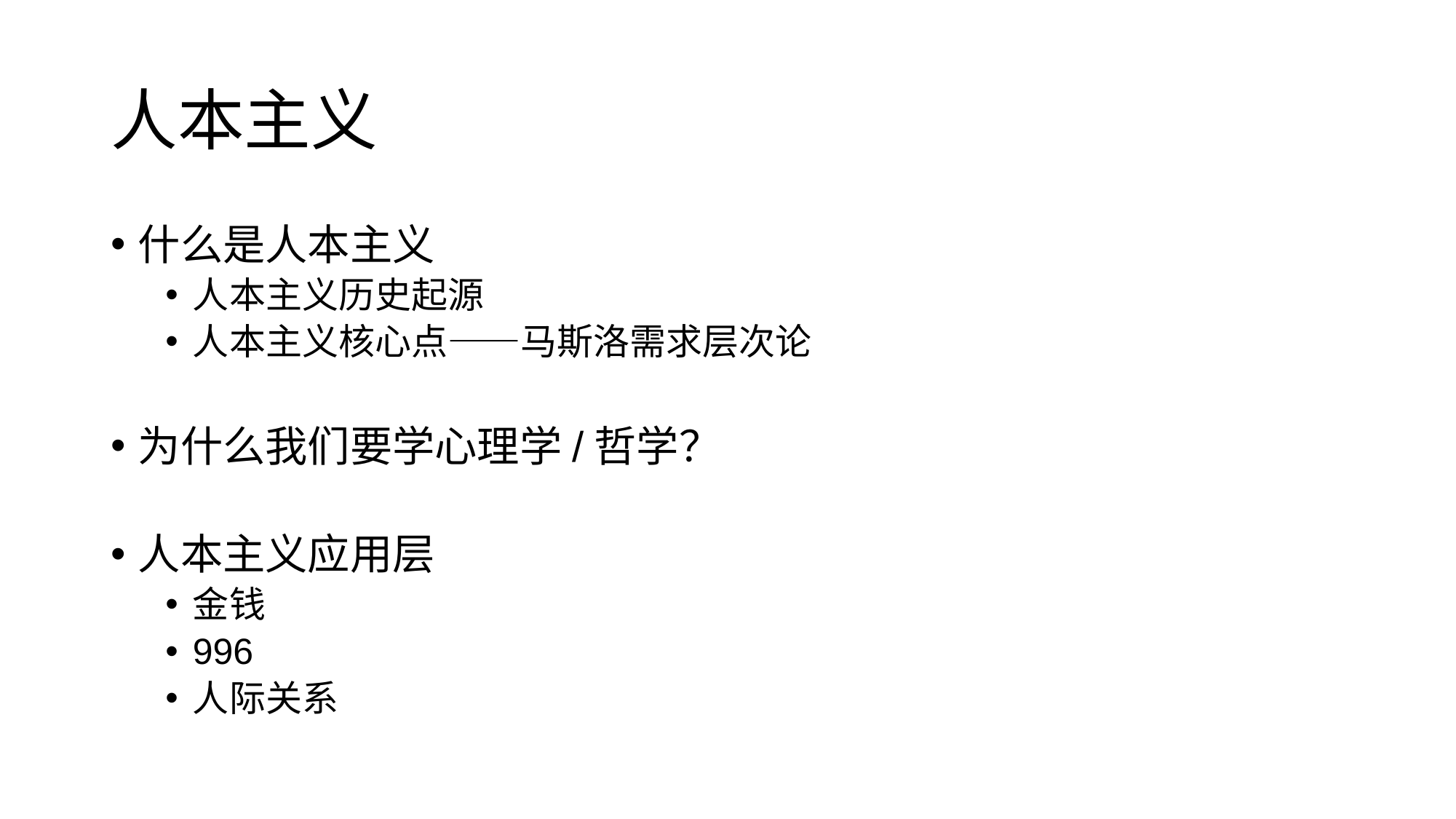

# 人本主义
什么是人本主义
人本主义历史起源
人本主义核心点——马斯洛需求层次论

为什么我们要学心理学/哲学？

人本主义应用层
金钱
996
人际关系